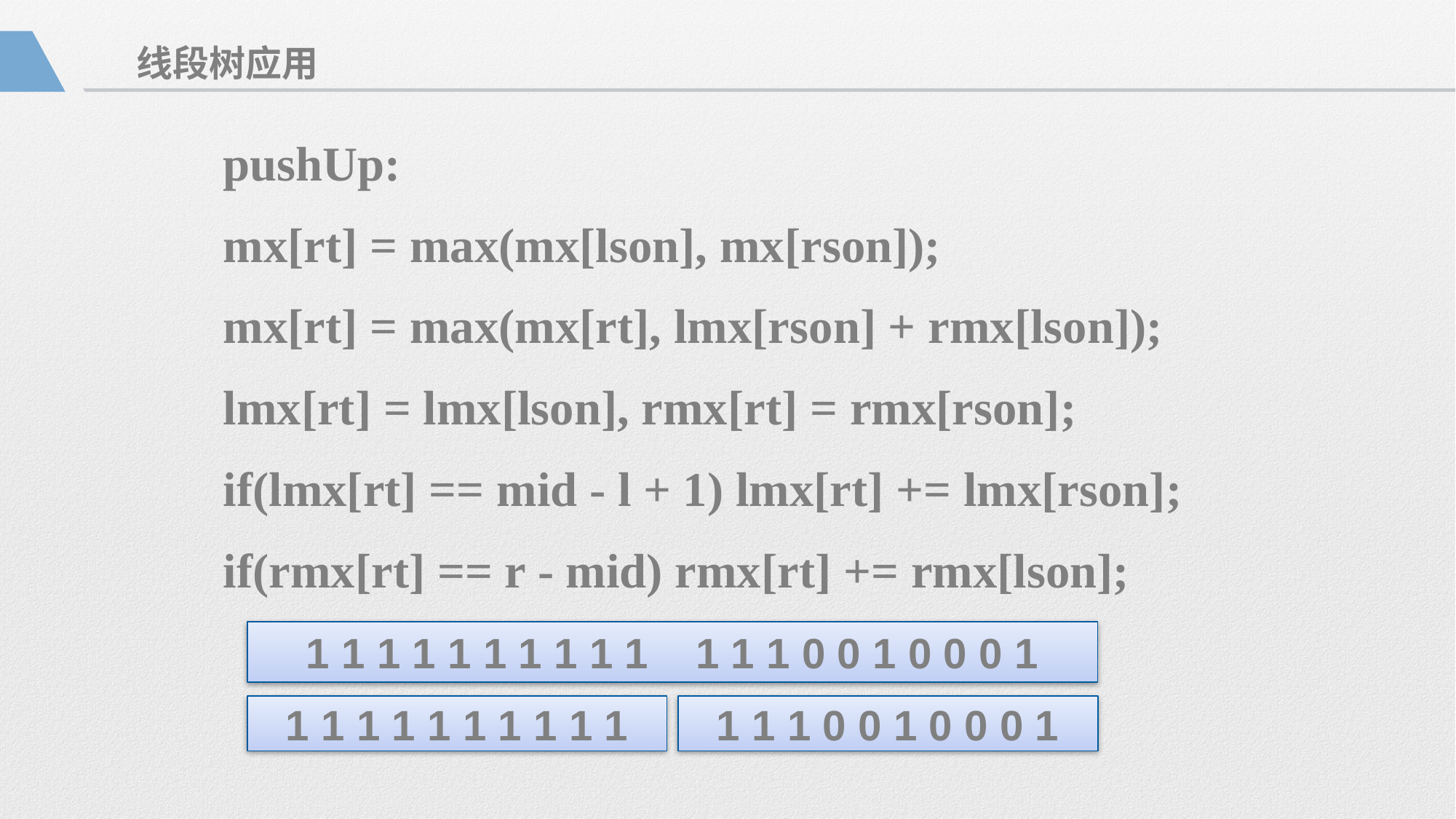

线段树应用
pushUp:
mx[rt] = max(mx[lson], mx[rson]);
mx[rt] = max(mx[rt], lmx[rson] + rmx[lson]);
lmx[rt] = lmx[lson], rmx[rt] = rmx[rson];
if(lmx[rt] == mid - l + 1) lmx[rt] += lmx[rson];
if(rmx[rt] == r - mid) rmx[rt] += rmx[lson];
1 1 1 1 1 1 1 1 1 1    1 1 1 0 0 1 0 0 0 1
1 1 1 1 1 1 1 1 1 1
1 1 1 0 0 1 0 0 0 1